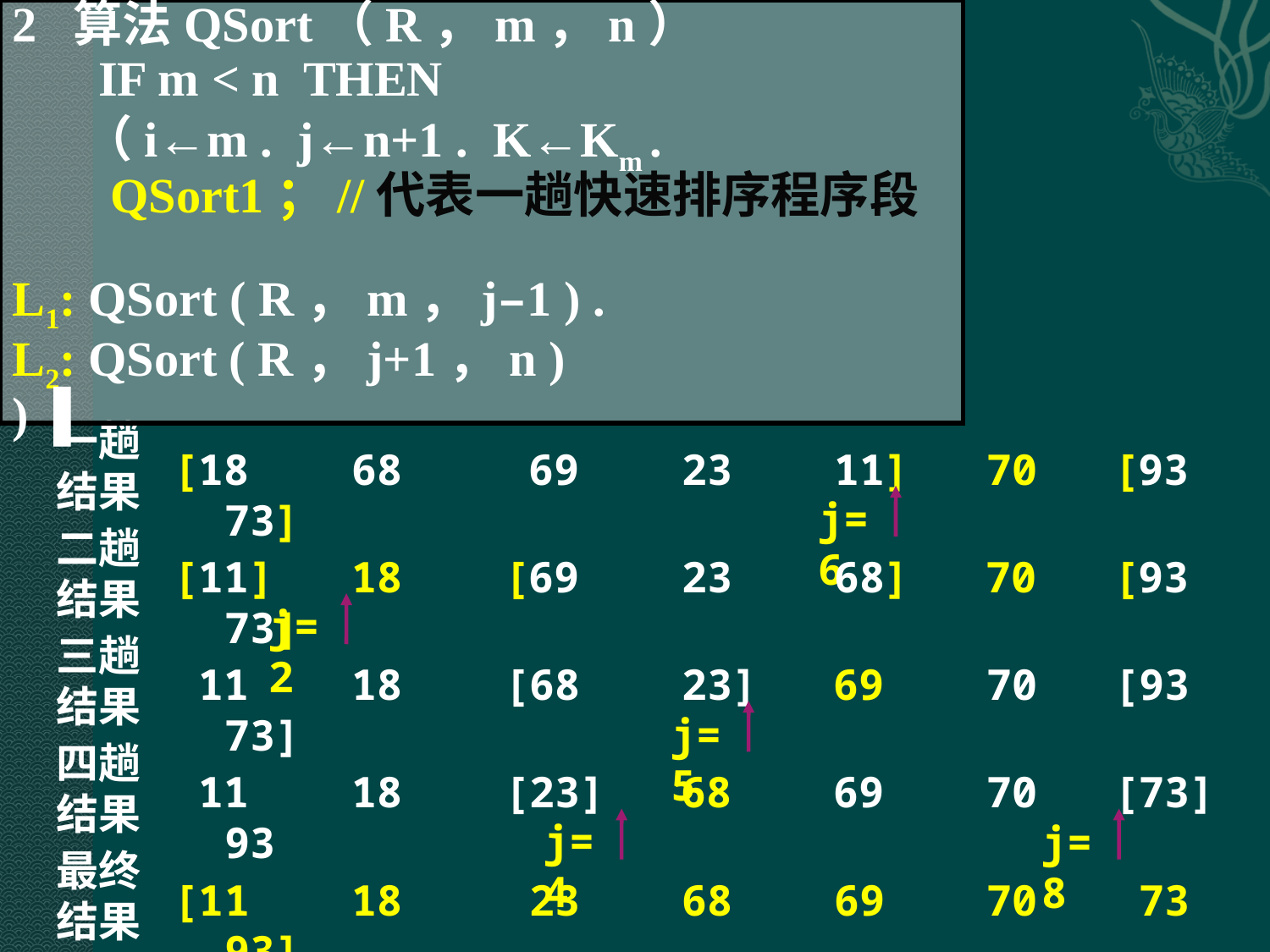

2  算法QSort（R，m，n）
       IF m < n  THEN
	 （i←m .  j←n+1 .  K←Km .
        QSort1；//代表一趟快速排序程序段
L1: QSort ( R，m，j–1 ) .
L2: QSort ( R，j+1，n )
)  ▌

一趟
结果
[18    68     69    23    11]   70   [93    73]
j=6

二趟
结果
[11]   18    [69    23    68]   70   [93    73]
j=2

三趟
结果
 11    18    [68    23]   69    70   [93    73]
j=5

四趟
结果
 11    18    [23]   68    69    70   [73]   93
j=4

j=8
最终
结果
[11    18     23    68    69    70    73    93]